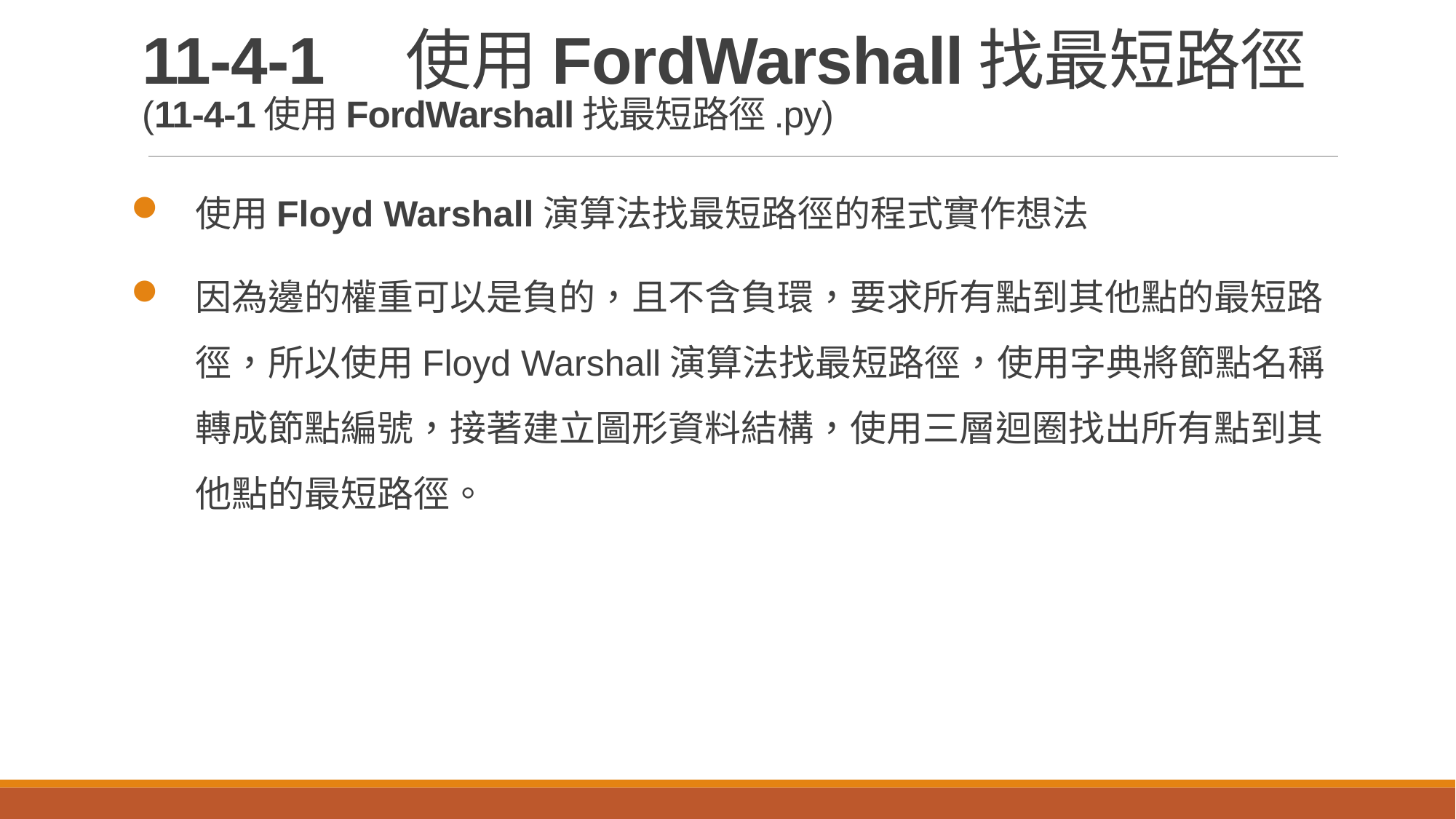

# 11-4-1　使用FordWarshall找最短路徑 (11-4-1使用FordWarshall找最短路徑.py)
使用Floyd Warshall演算法找最短路徑的程式實作想法
因為邊的權重可以是負的，且不含負環，要求所有點到其他點的最短路徑，所以使用Floyd Warshall演算法找最短路徑，使用字典將節點名稱轉成節點編號，接著建立圖形資料結構，使用三層迴圈找出所有點到其他點的最短路徑。